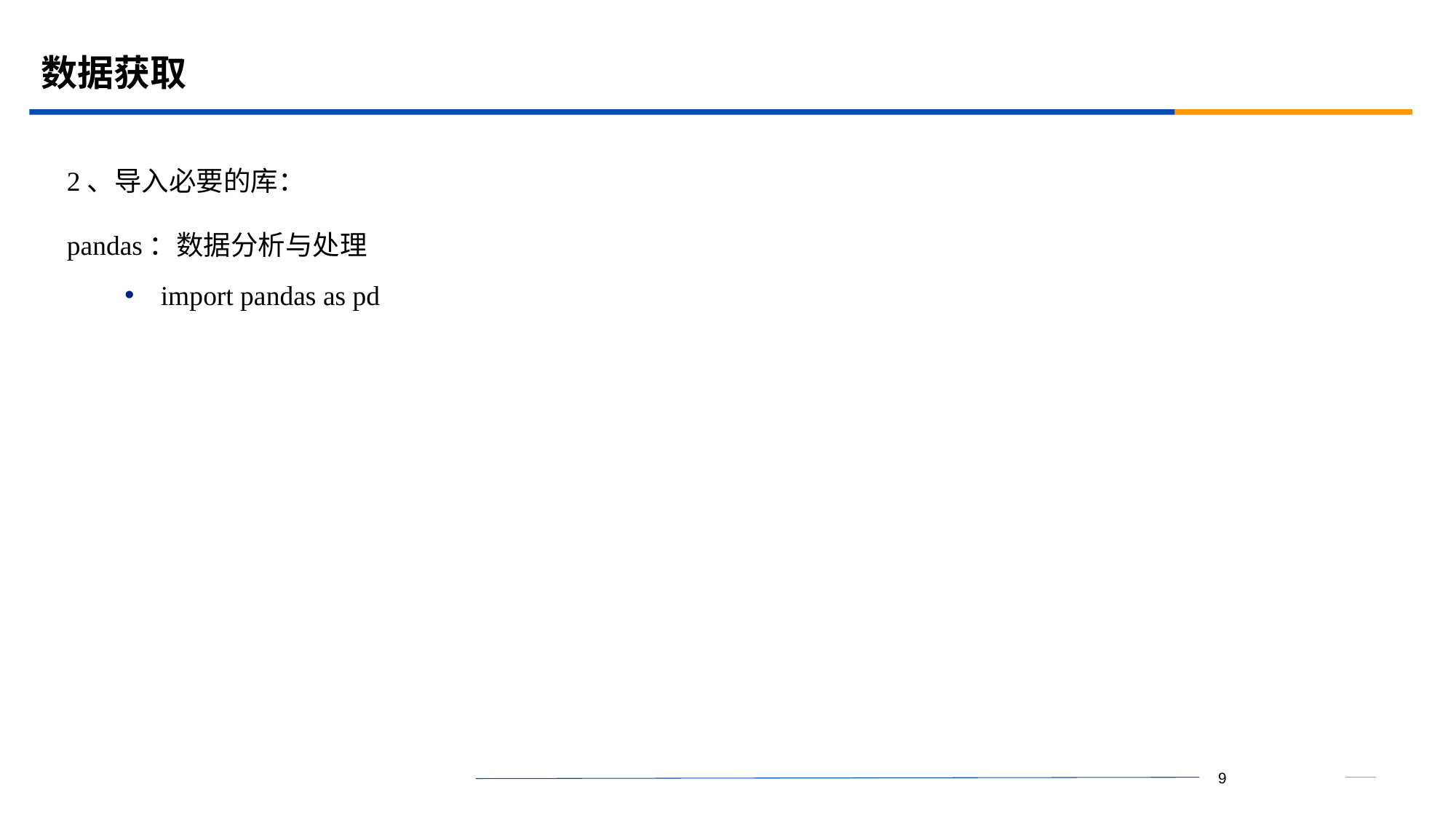

# 数据获取
2、导入必要的库：
pandas：数据分析与处理
import pandas as pd